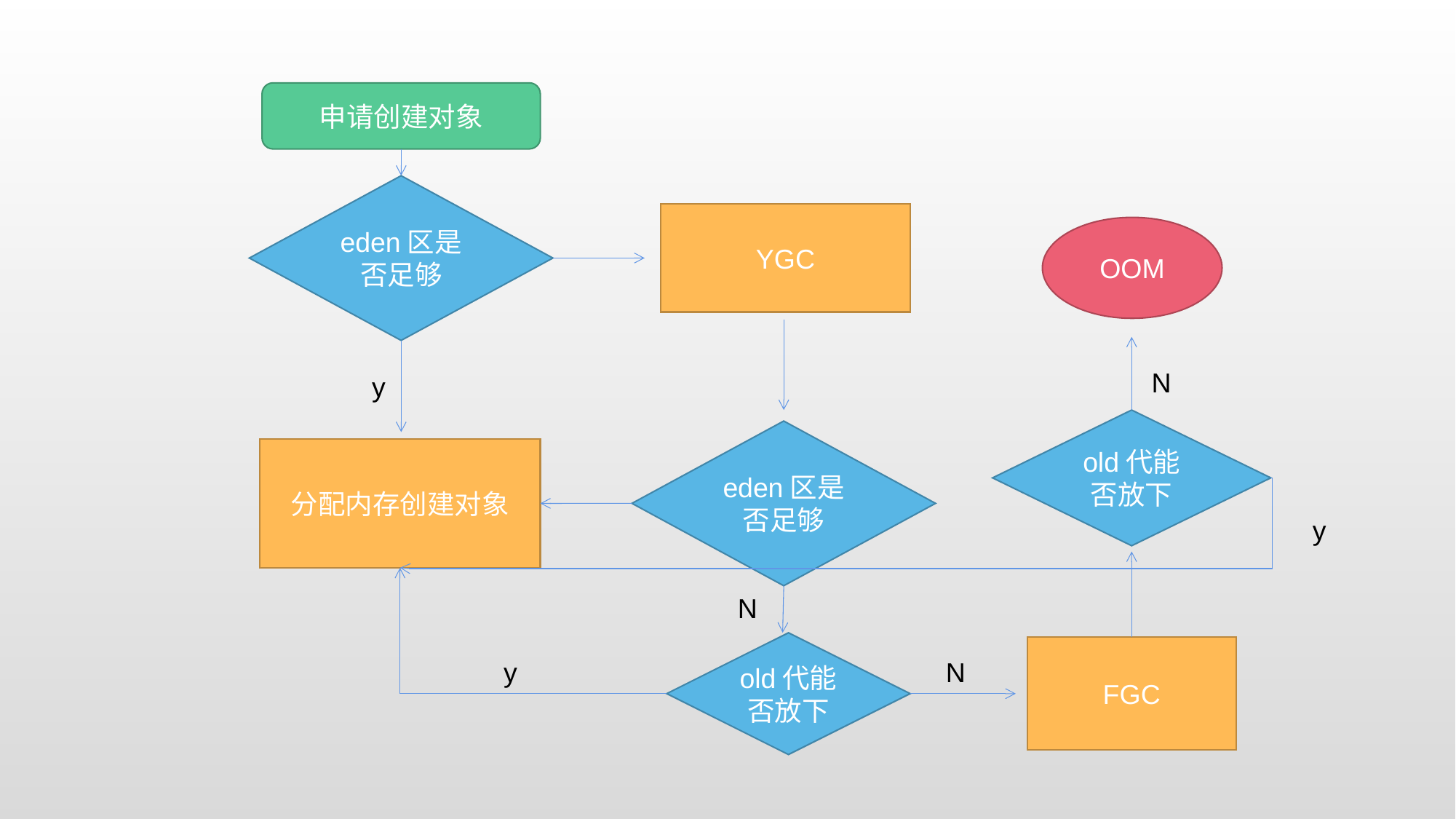

申请创建对象
eden区是否足够
YGC
OOM
N
y
old代能否放下
eden区是否足够
分配内存创建对象
y
N
old代能否放下
FGC
y
N